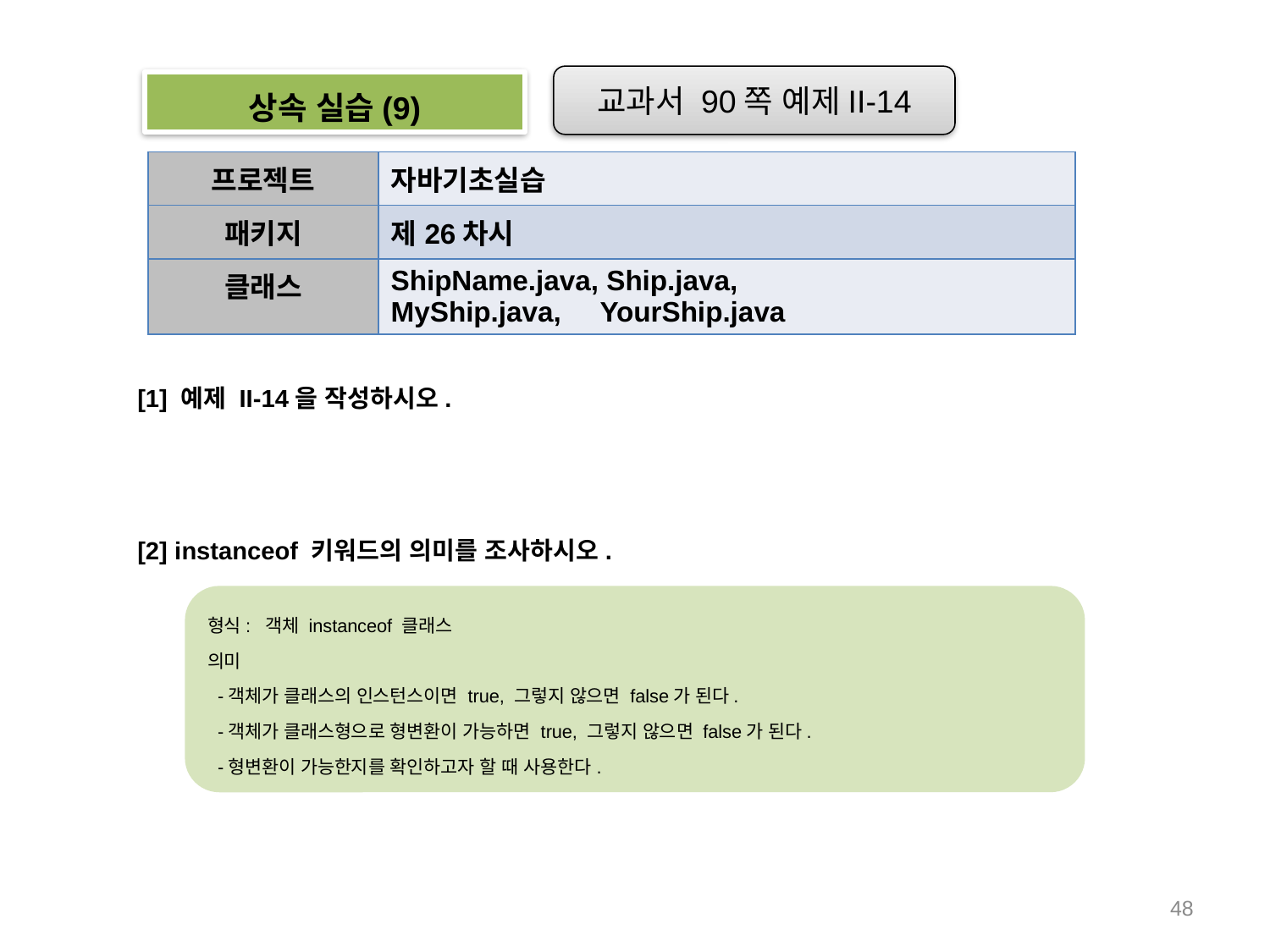

교과서 90쪽 예제II-14
상속 실습(9)
| 프로젝트 | 자바기초실습 |
| --- | --- |
| 패키지 | 제26차시 |
| 클래스 | ShipName.java, Ship.java, MyShip.java, YourShip.java |
[1] 예제 II-14을 작성하시오.
[2] instanceof 키워드의 의미를 조사하시오.
형식:  객체 instanceof 클래스
의미
  -객체가 클래스의 인스턴스이면 true, 그렇지 않으면 false가 된다.
  -객체가 클래스형으로 형변환이 가능하면 true, 그렇지 않으면 false가 된다.
  -형변환이 가능한지를 확인하고자 할 때 사용한다.
48